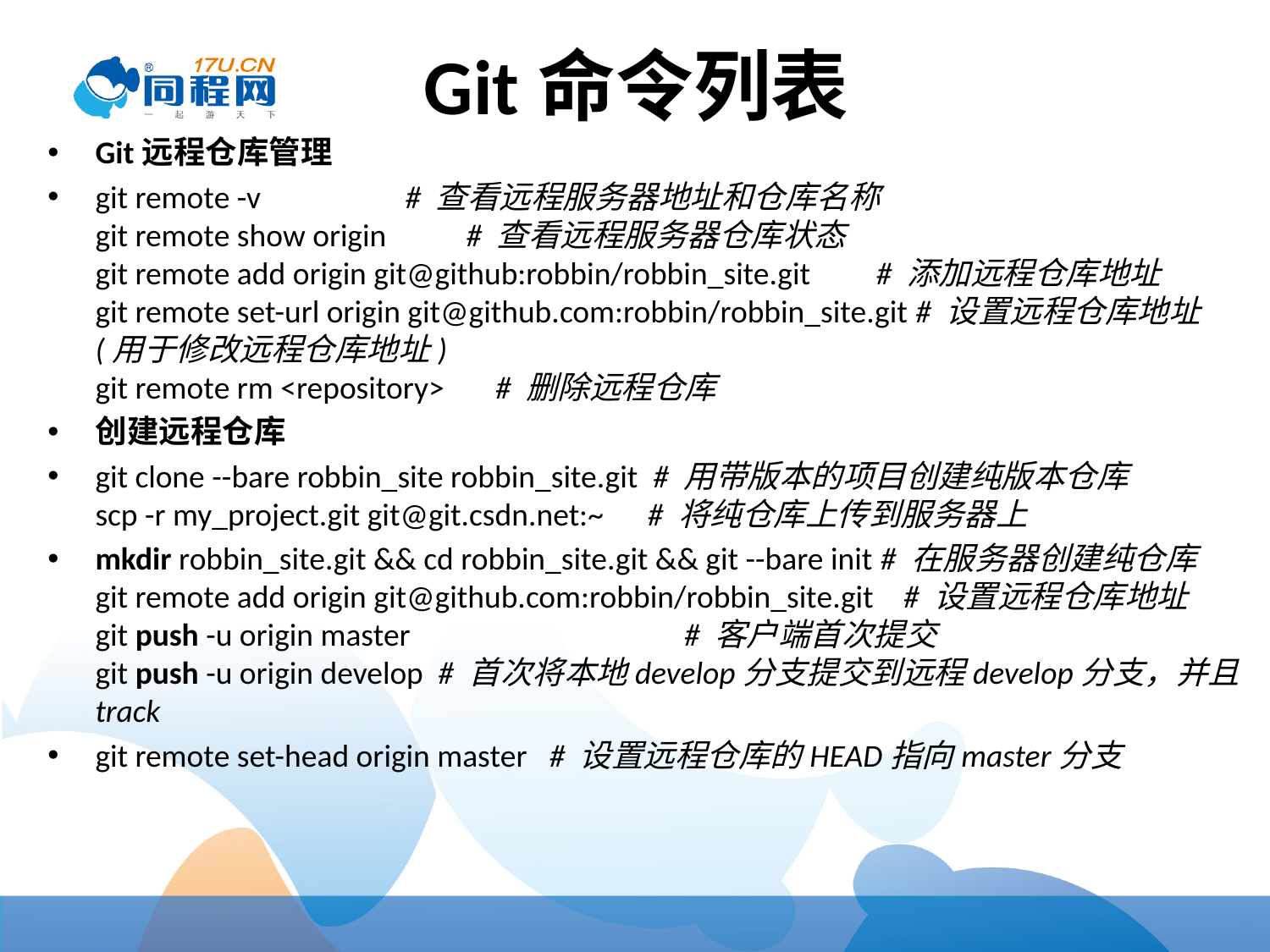

# Git命令列表
Git远程仓库管理
git remote -v                    # 查看远程服务器地址和仓库名称
git remote show origin           # 查看远程服务器仓库状态
git remote add origin git@github:robbin/robbin_site.git         # 添加远程仓库地址
git remote set-url origin git@github.com:robbin/robbin_site.git # 设置远程仓库地址(用于修改远程仓库地址)
git remote rm <repository>       # 删除远程仓库
创建远程仓库
git clone --bare robbin_site robbin_site.git  # 用带版本的项目创建纯版本仓库
scp -r my_project.git git@git.csdn.net:~      # 将纯仓库上传到服务器上
mkdir robbin_site.git && cd robbin_site.git && git --bare init # 在服务器创建纯仓库
git remote add origin git@github.com:robbin/robbin_site.git    # 设置远程仓库地址
git push -u origin master                                      # 客户端首次提交
git push -u origin develop  # 首次将本地develop分支提交到远程develop分支，并且track
git remote set-head origin master   # 设置远程仓库的HEAD指向master分支